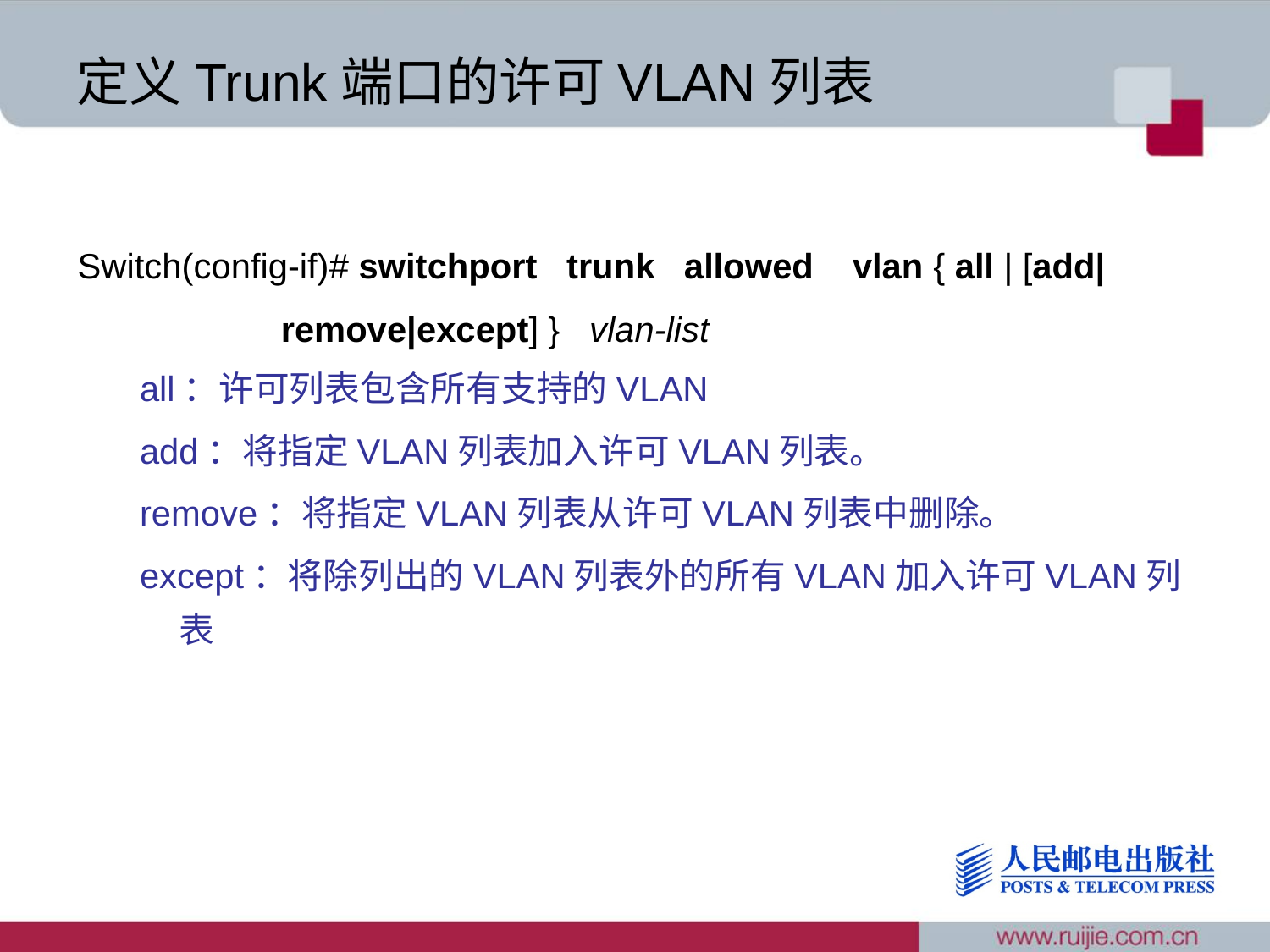

# 定义Trunk端口的许可VLAN列表
Switch(config-if)# switchport   trunk   allowed    vlan { all | [add|                           remove|except] }   vlan-list

all：许可列表包含所有支持的VLAN
add：将指定VLAN列表加入许可VLAN列表。
remove：将指定VLAN列表从许可VLAN列表中删除。
except：将除列出的VLAN列表外的所有VLAN加入许可VLAN列表